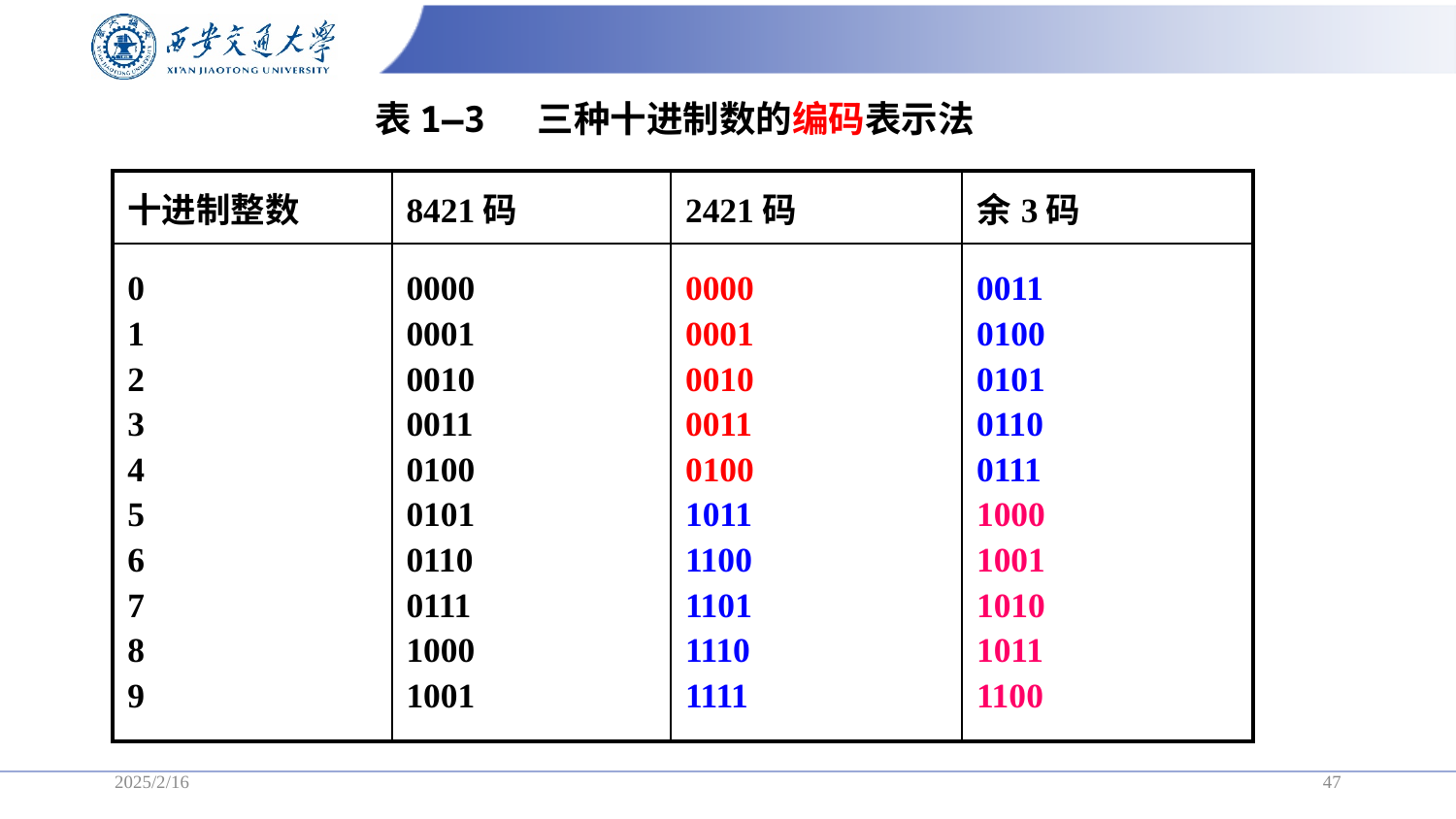

# 表1—3  三种十进制数的编码表示法
| 十进制整数 | 8421码 | 2421码 | 余3码 |
| --- | --- | --- | --- |
| 0 1 2 3 4 5 6 7 8 9 | 0000 0001 0010 0011 0100 0101 0110 0111 1000 1001 | 0000 0001 0010 0011 0100 1011 1100 1101 1110 1111 | 0011 0100 0101 0110 0111 1000 1001 1010 1011 1100 |
2025/2/16
47